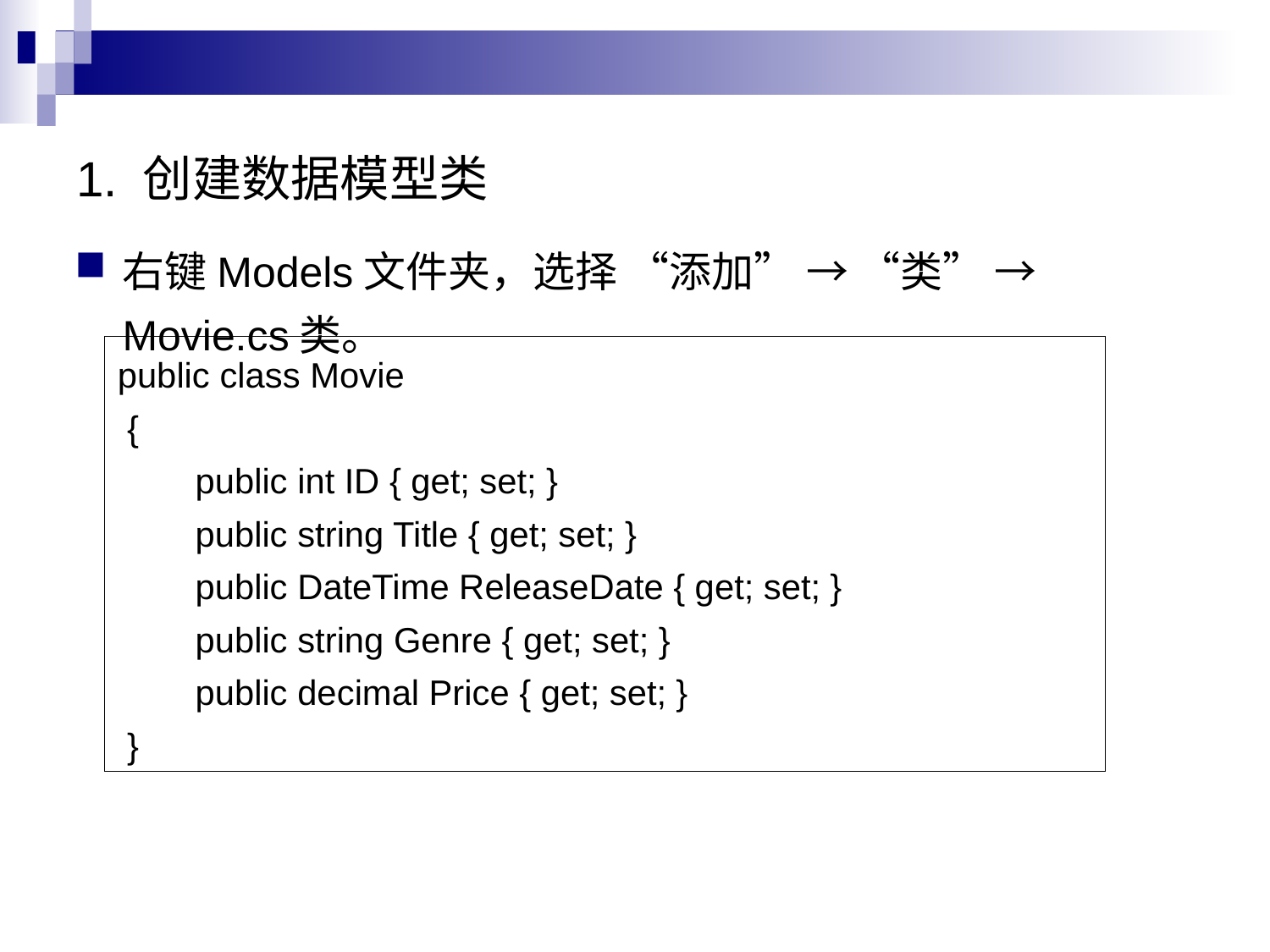

1. 创建数据模型类
右键Models文件夹，选择 “添加” → “类” → Movie.cs类。
public class Movie
 {
        public int ID { get; set; }
        public string Title { get; set; }
        public DateTime ReleaseDate { get; set; }
        public string Genre { get; set; }
        public decimal Price { get; set; }
 }